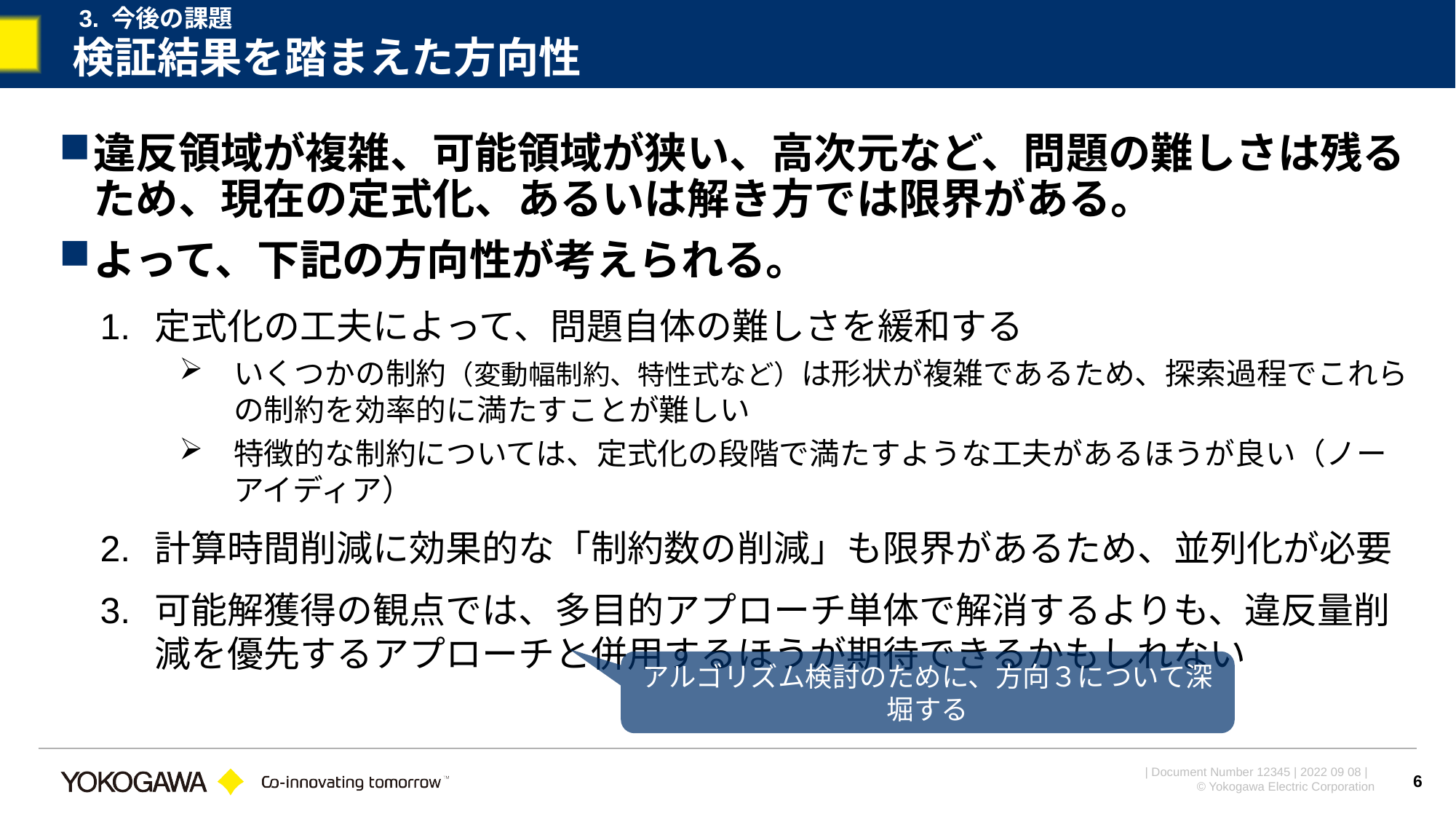

3. 今後の課題
# 検証結果を踏まえた方向性
違反領域が複雑、可能領域が狭い、高次元など、問題の難しさは残るため、現在の定式化、あるいは解き方では限界がある。
よって、下記の方向性が考えられる。
定式化の工夫によって、問題自体の難しさを緩和する
いくつかの制約（変動幅制約、特性式など）は形状が複雑であるため、探索過程でこれらの制約を効率的に満たすことが難しい
特徴的な制約については、定式化の段階で満たすような工夫があるほうが良い（ノーアイディア）
計算時間削減に効果的な「制約数の削減」も限界があるため、並列化が必要
可能解獲得の観点では、多目的アプローチ単体で解消するよりも、違反量削減を優先するアプローチと併用するほうが期待できるかもしれない
アルゴリズム検討のために、方向３について深堀する
6